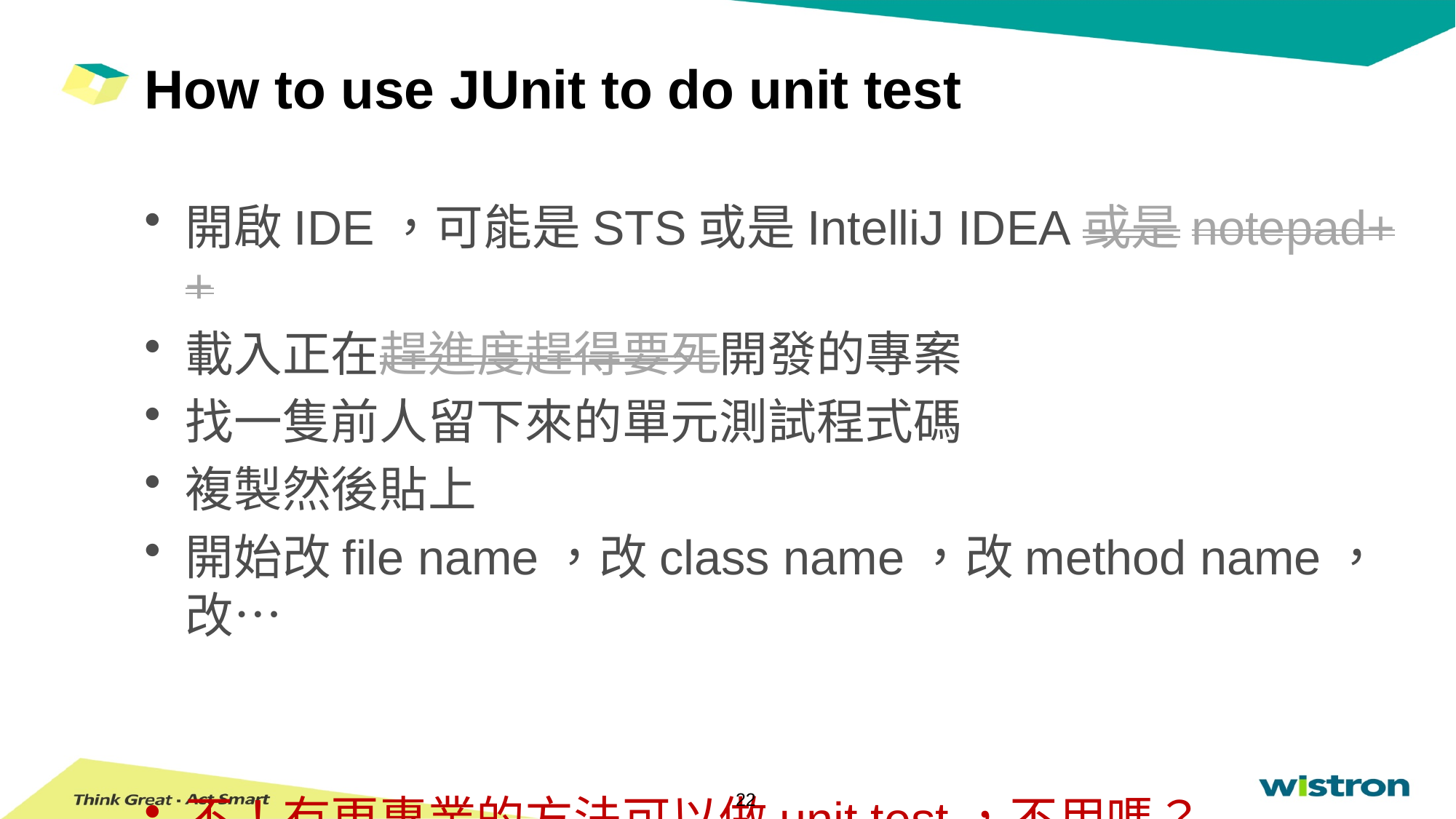

# How to use JUnit to do unit test
開啟IDE，可能是STS或是IntelliJ IDEA或是notepad++
載入正在趕進度趕得要死開發的專案
找一隻前人留下來的單元測試程式碼
複製然後貼上
開始改file name，改class name，改method name，改…

不！有更專業的方法可以做unit test，不用嗎？
22